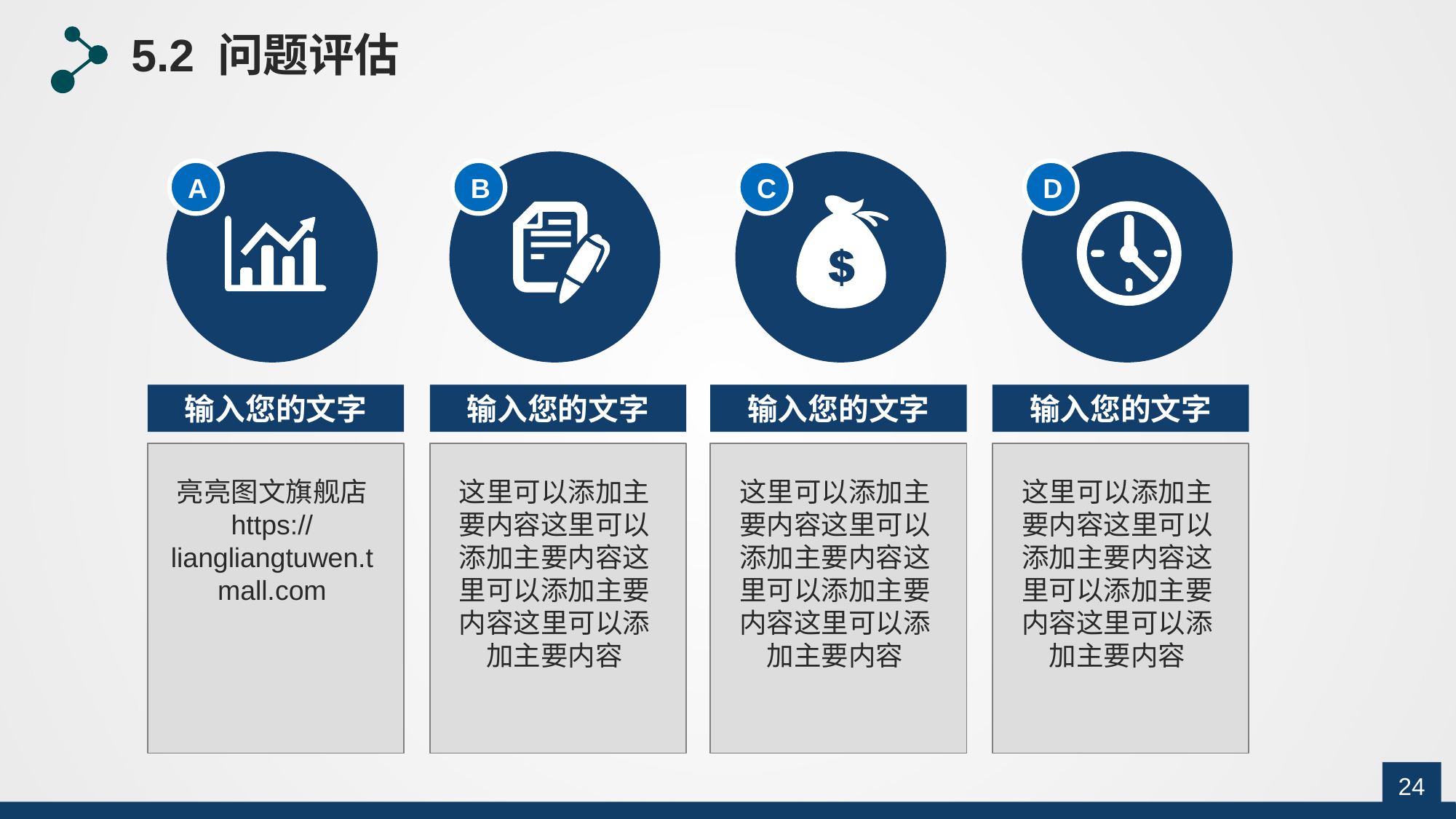

5.2 问题评估

A
B
C
D

输入您的文字
输入您的文字
输入您的文字
输入您的文字

亮亮图文旗舰店
https://liangliangtuwen.tmall.com
这里可以添加主要内容这里可以添加主要内容这里可以添加主要内容这里可以添加主要内容
这里可以添加主要内容这里可以添加主要内容这里可以添加主要内容这里可以添加主要内容
这里可以添加主要内容这里可以添加主要内容这里可以添加主要内容这里可以添加主要内容